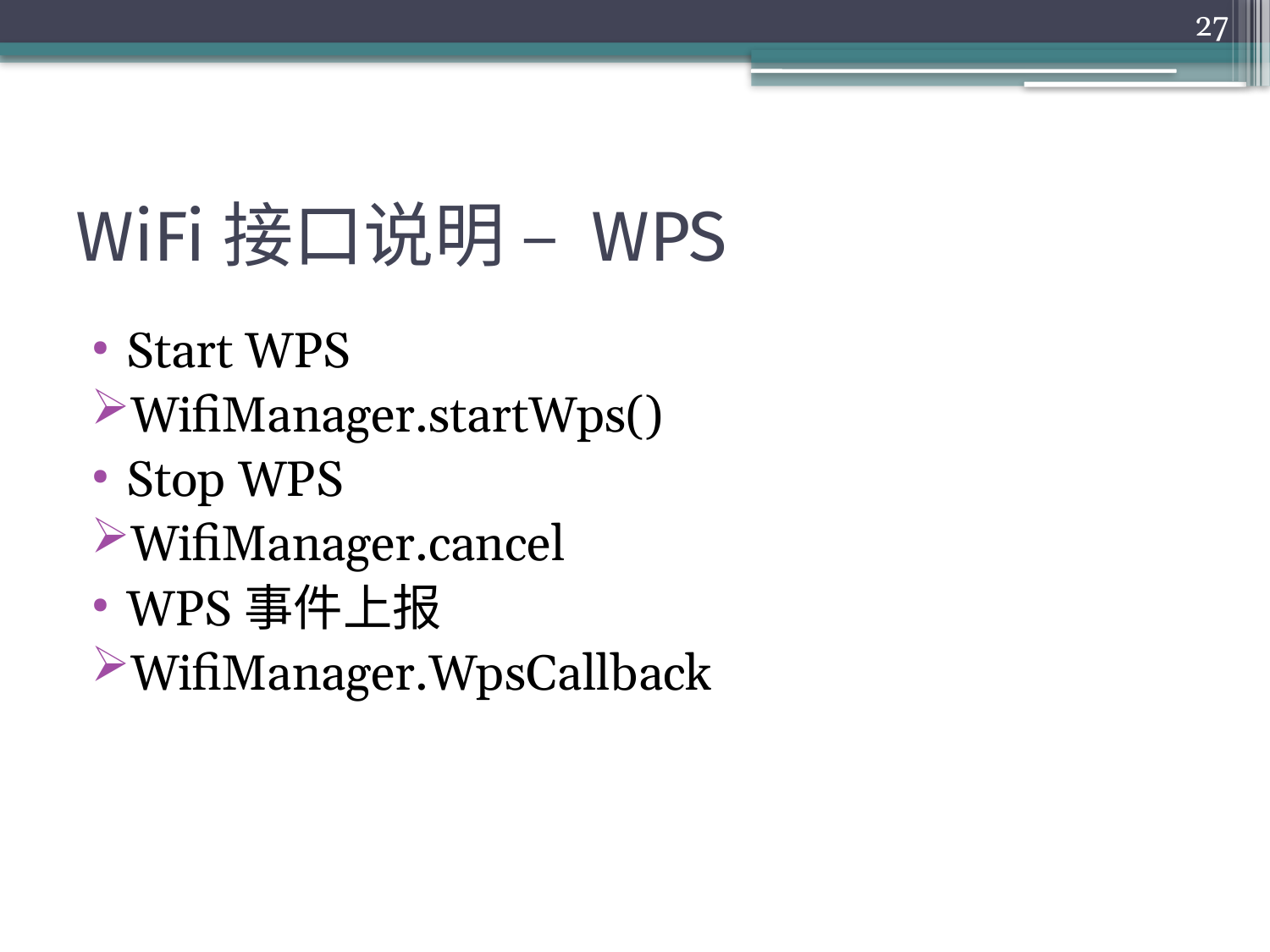

27
# WiFi接口说明 – WPS
Start WPS
WifiManager.startWps()
Stop WPS
WifiManager.cancel
WPS事件上报
WifiManager.WpsCallback